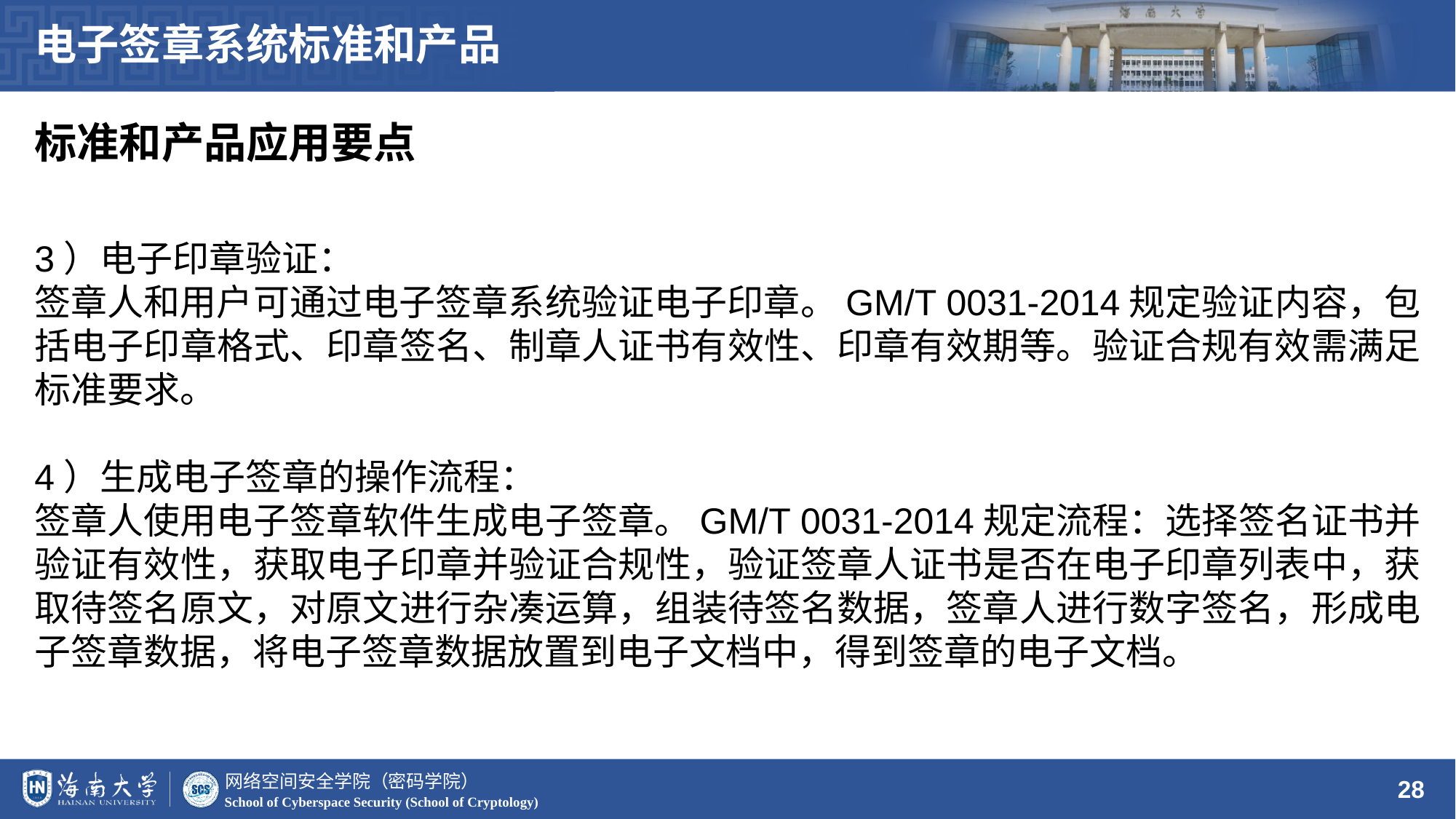

电子签章系统标准和产品
标准和产品应用要点

3）电子印章验证：
签章人和用户可通过电子签章系统验证电子印章。GM/T 0031-2014规定验证内容，包括电子印章格式、印章签名、制章人证书有效性、印章有效期等。验证合规有效需满足标准要求。

4）生成电子签章的操作流程：
签章人使用电子签章软件生成电子签章。GM/T 0031-2014规定流程：选择签名证书并验证有效性，获取电子印章并验证合规性，验证签章人证书是否在电子印章列表中，获取待签名原文，对原文进行杂凑运算，组装待签名数据，签章人进行数字签名，形成电子签章数据，将电子签章数据放置到电子文档中，得到签章的电子文档。
28